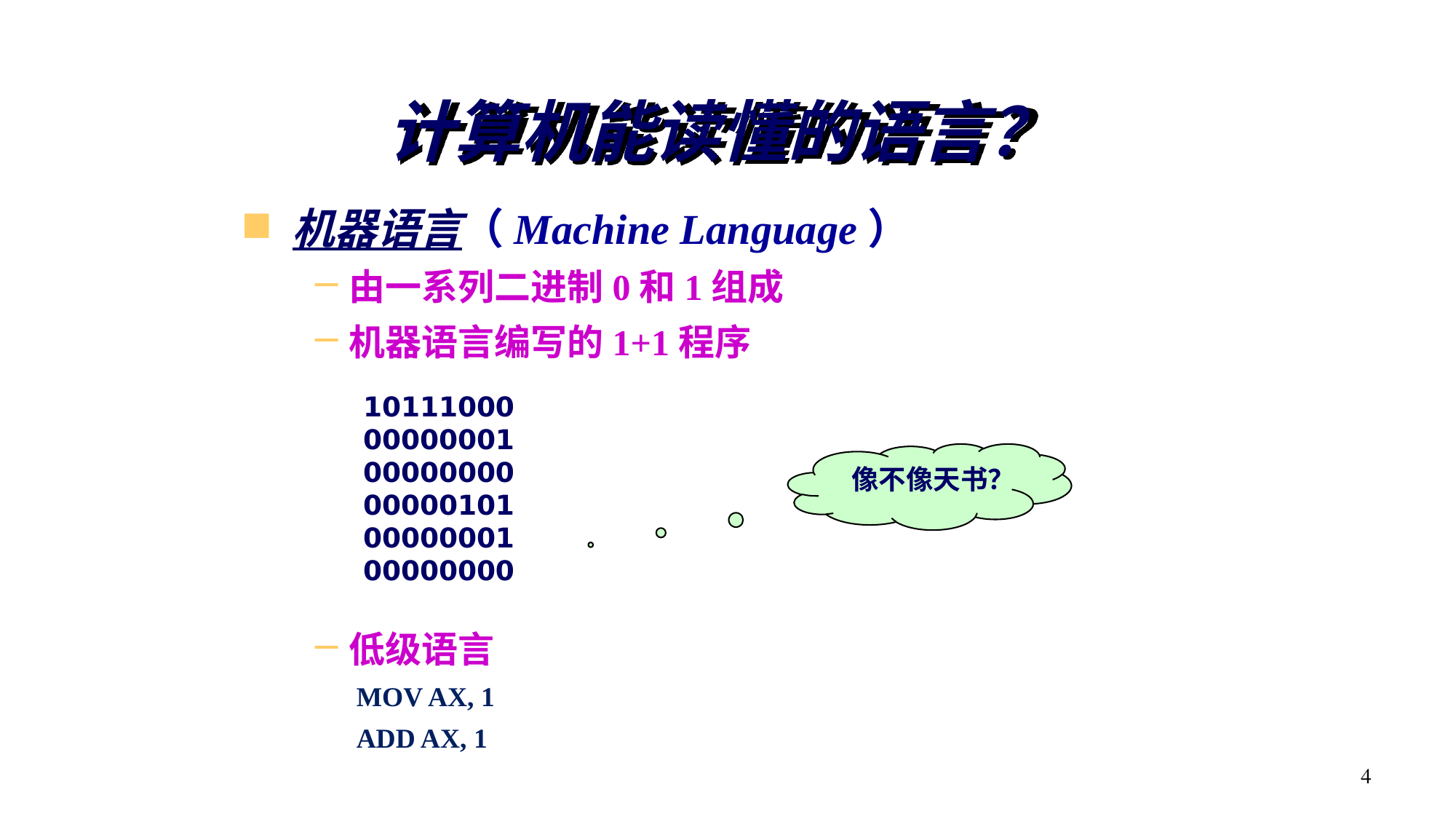

# 计算机能读懂的语言？
机器语言（Machine Language）
由一系列二进制0和1组成
机器语言编写的1+1程序

低级语言
      MOV AX, 1
      ADD AX, 1
10111000
00000001
00000000
00000101
00000001
00000000
像不像天书？